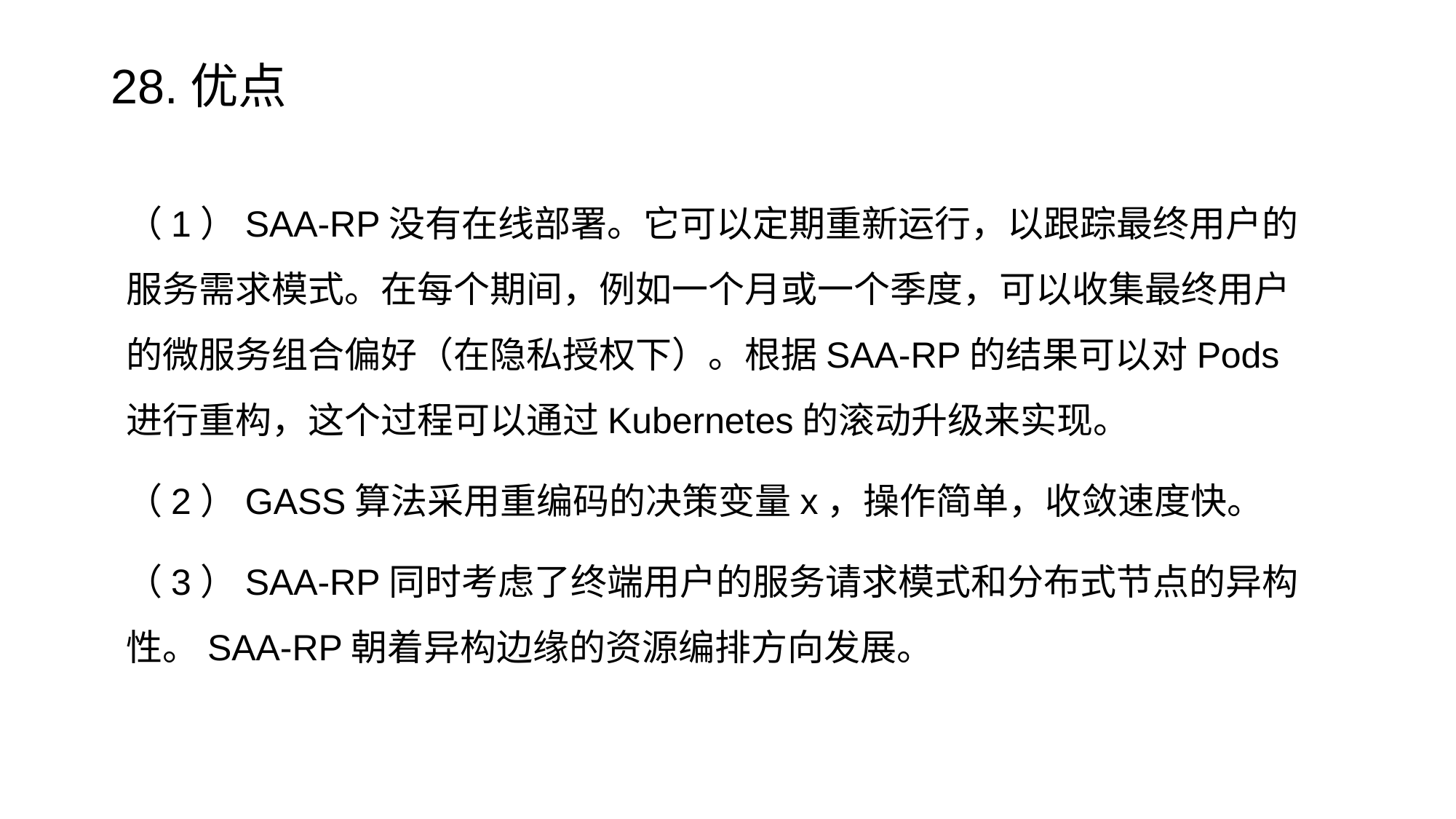

# 28.优点
（1）SAA-RP没有在线部署。它可以定期重新运行，以跟踪最终用户的服务需求模式。在每个期间，例如一个月或一个季度，可以收集最终用户的微服务组合偏好（在隐私授权下）。根据SAA-RP的结果可以对Pods进行重构，这个过程可以通过Kubernetes的滚动升级来实现。
（2）GASS算法采用重编码的决策变量x，操作简单，收敛速度快。
（3）SAA-RP同时考虑了终端用户的服务请求模式和分布式节点的异构性。SAA-RP朝着异构边缘的资源编排方向发展。